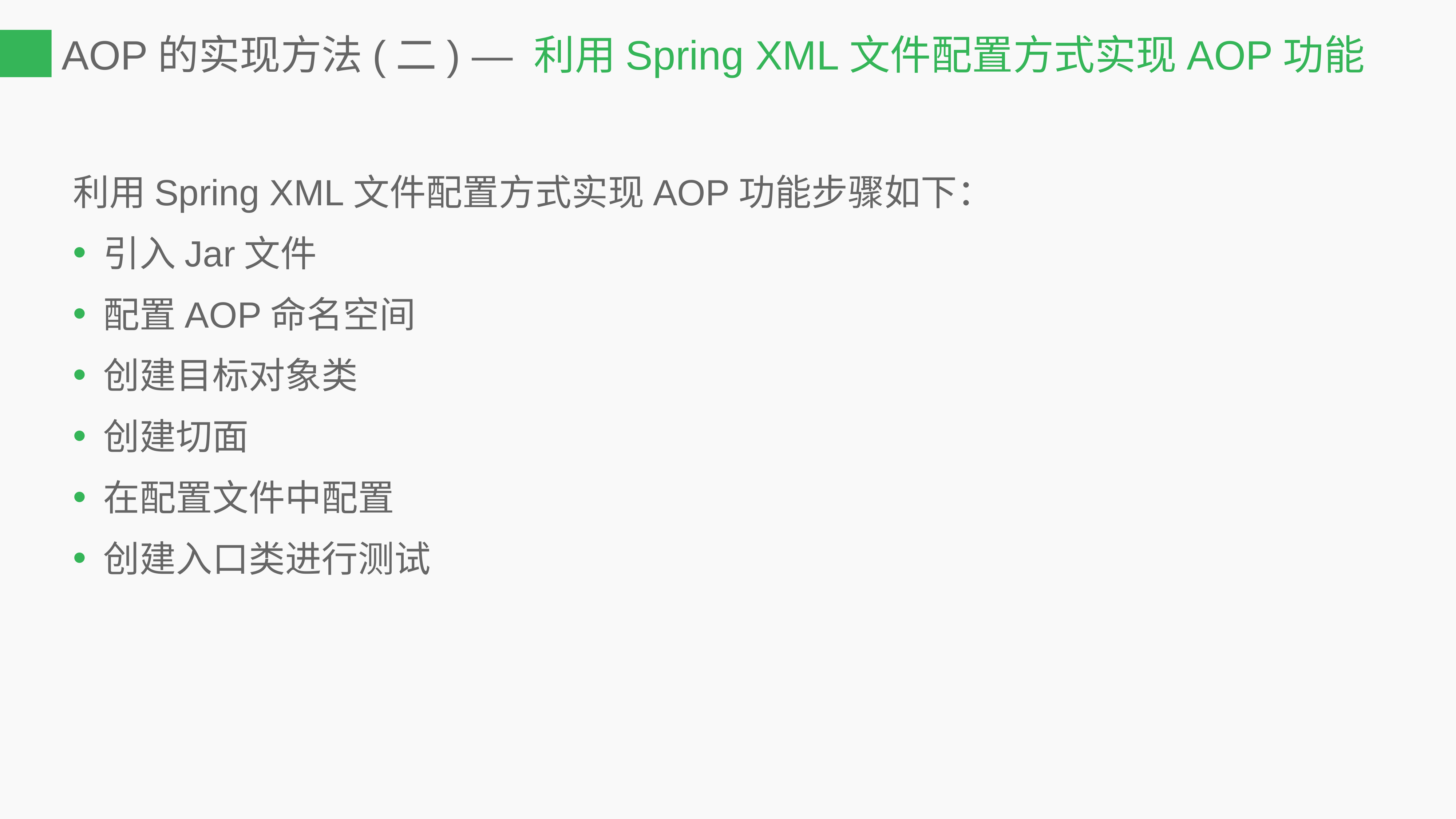

# AOP的实现方法(二) — 利用Spring XML文件配置方式实现AOP功能
利用Spring XML文件配置方式实现AOP功能步骤如下：
引入Jar文件
配置AOP命名空间
创建目标对象类
创建切面
在配置文件中配置
创建入口类进行测试